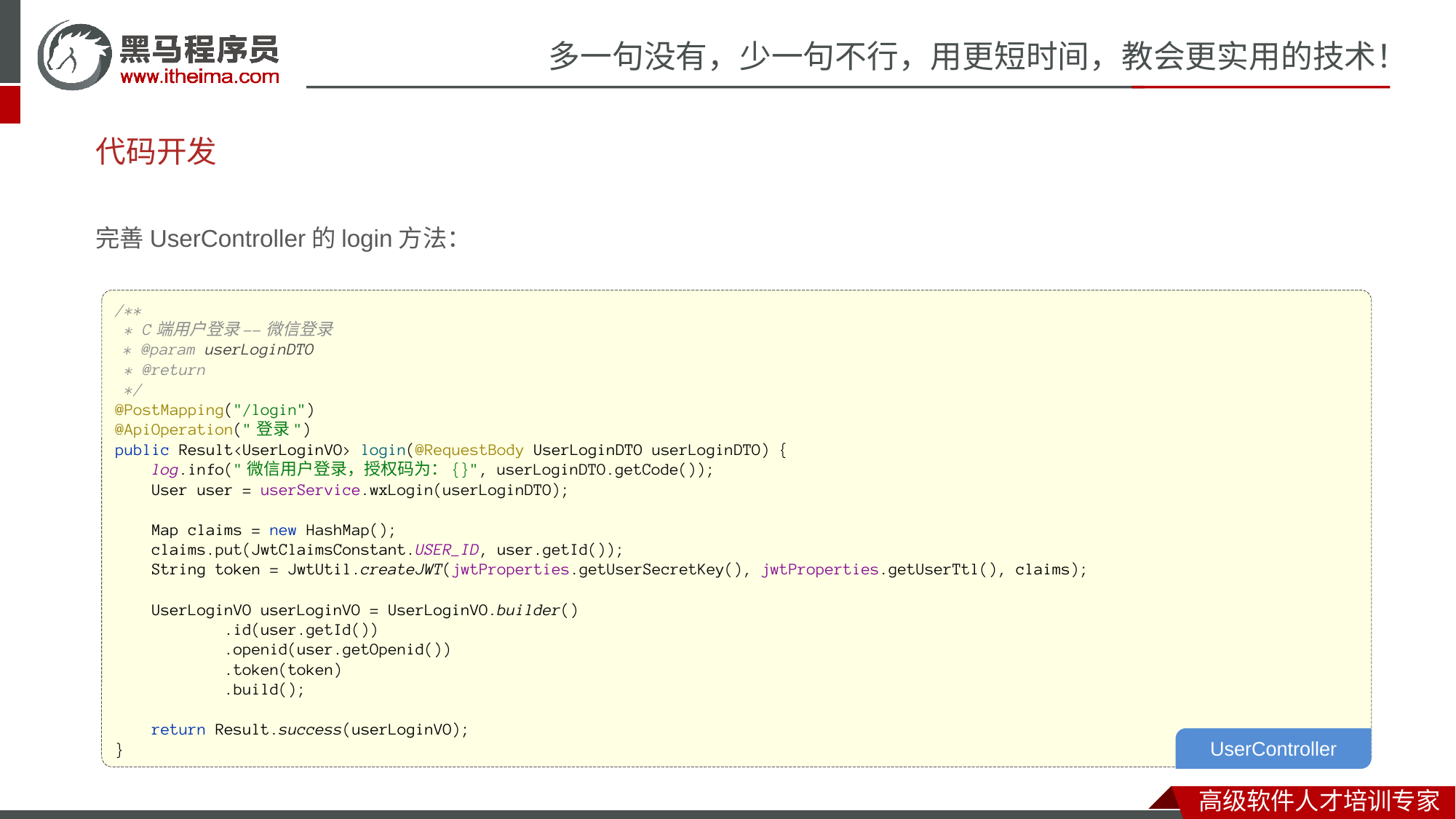

# 代码开发
完善UserController的login方法：
/**
 * C端用户登录--微信登录
 * @param userLoginDTO
 * @return
 */
@PostMapping("/login")
@ApiOperation("登录")
public Result<UserLoginVO> login(@RequestBody UserLoginDTO userLoginDTO) {
    log.info("微信用户登录，授权码为：{}", userLoginDTO.getCode());
    User user = userService.wxLogin(userLoginDTO);
    Map claims = new HashMap();
    claims.put(JwtClaimsConstant.USER_ID, user.getId());
    String token = JwtUtil.createJWT(jwtProperties.getUserSecretKey(), jwtProperties.getUserTtl(), claims);
    UserLoginVO userLoginVO = UserLoginVO.builder()
            .id(user.getId())
            .openid(user.getOpenid())
            .token(token)
            .build();
    return Result.success(userLoginVO);
}
UserController